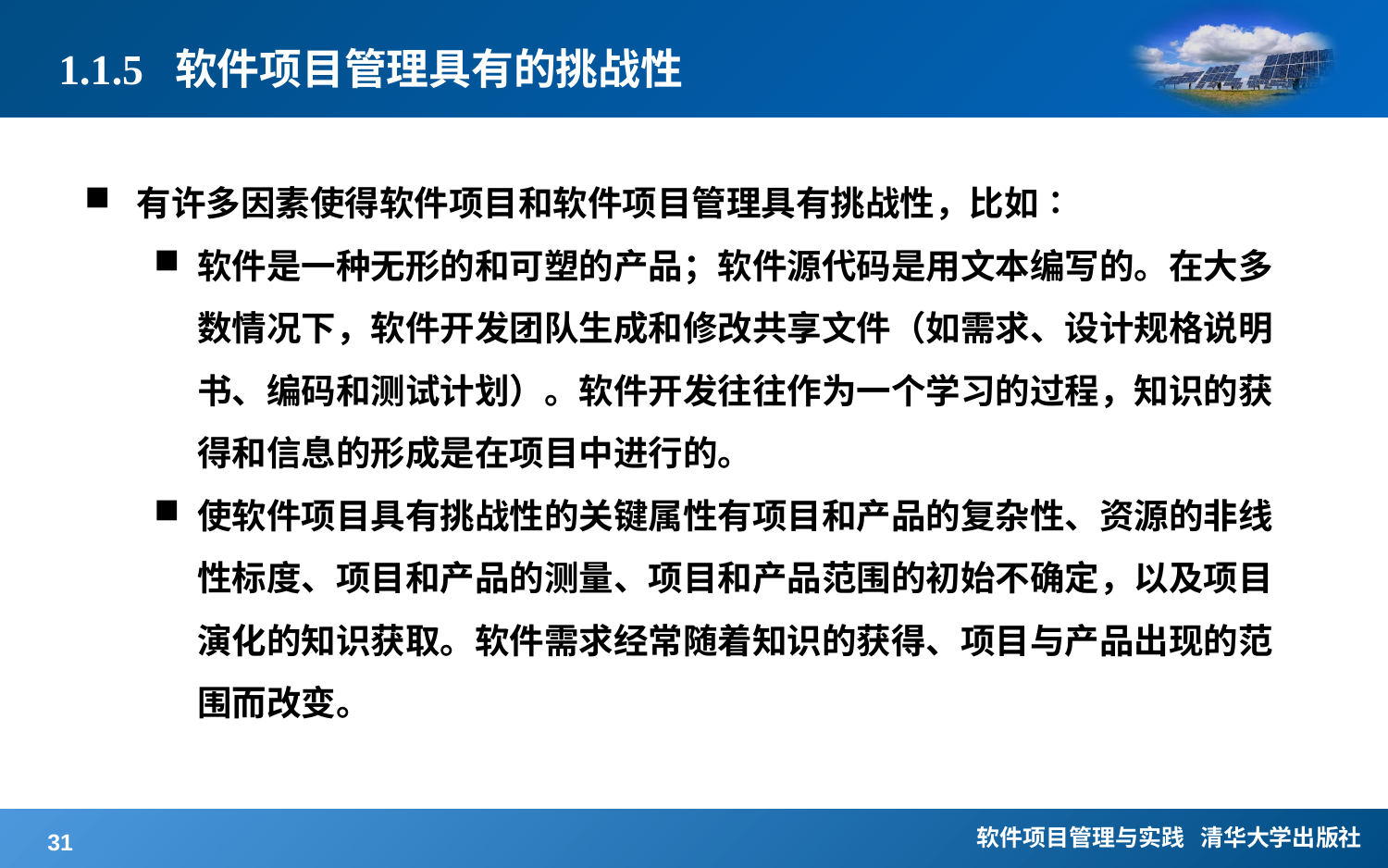

# 1.1.5  软件项目管理具有的挑战性
有许多因素使得软件项目和软件项目管理具有挑战性，比如∶
软件是一种无形的和可塑的产品；软件源代码是用文本编写的。在大多数情况下，软件开发团队生成和修改共享文件（如需求、设计规格说明书、编码和测试计划）。软件开发往往作为一个学习的过程，知识的获得和信息的形成是在项目中进行的。
使软件项目具有挑战性的关键属性有项目和产品的复杂性、资源的非线性标度、项目和产品的测量、项目和产品范围的初始不确定，以及项目演化的知识获取。软件需求经常随着知识的获得、项目与产品出现的范围而改变。